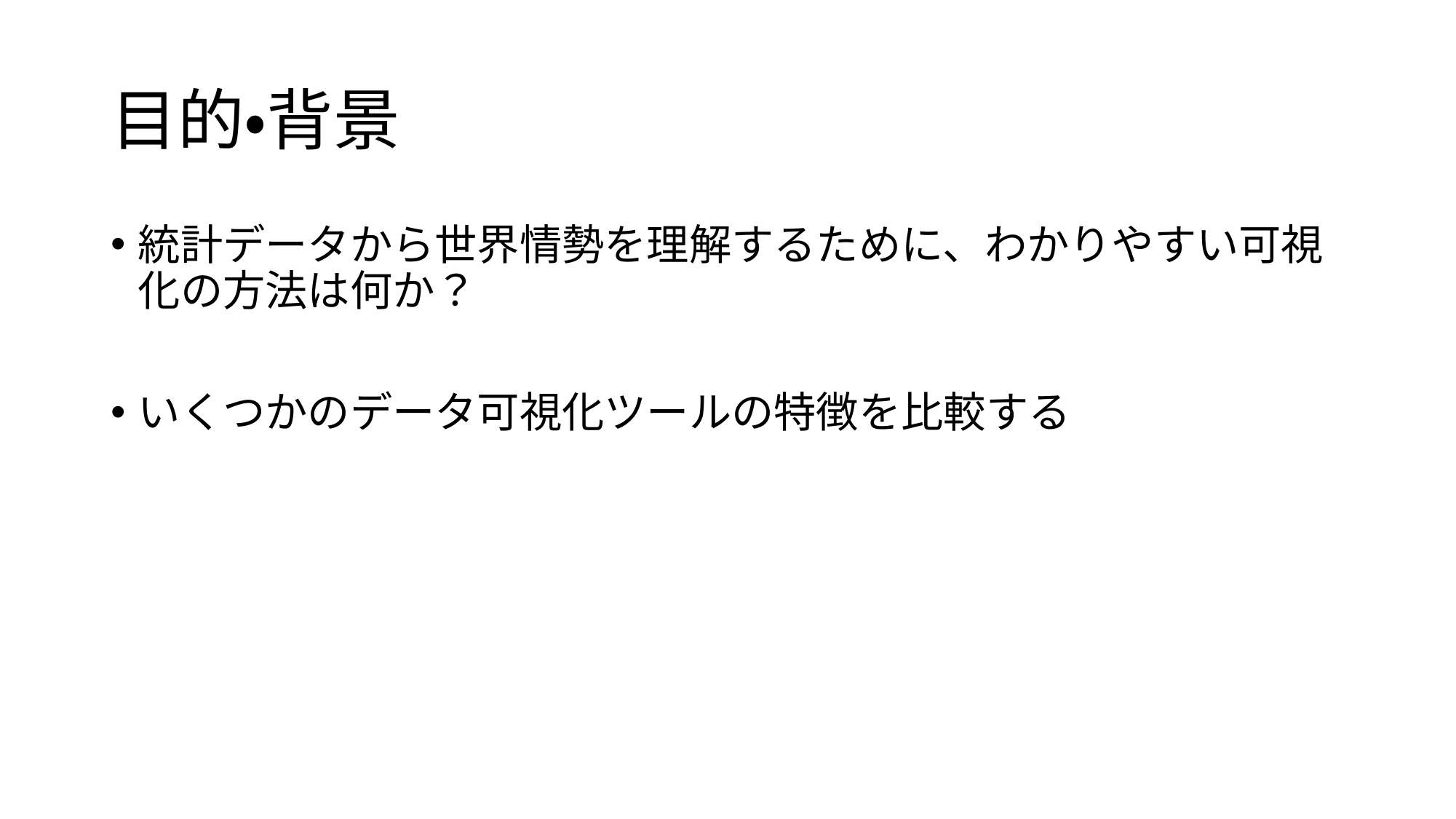

# 目的・背景
統計データから世界情勢を理解するために、わかりやすい可視化の方法は何か？

いくつかのデータ可視化ツールの特徴を比較する